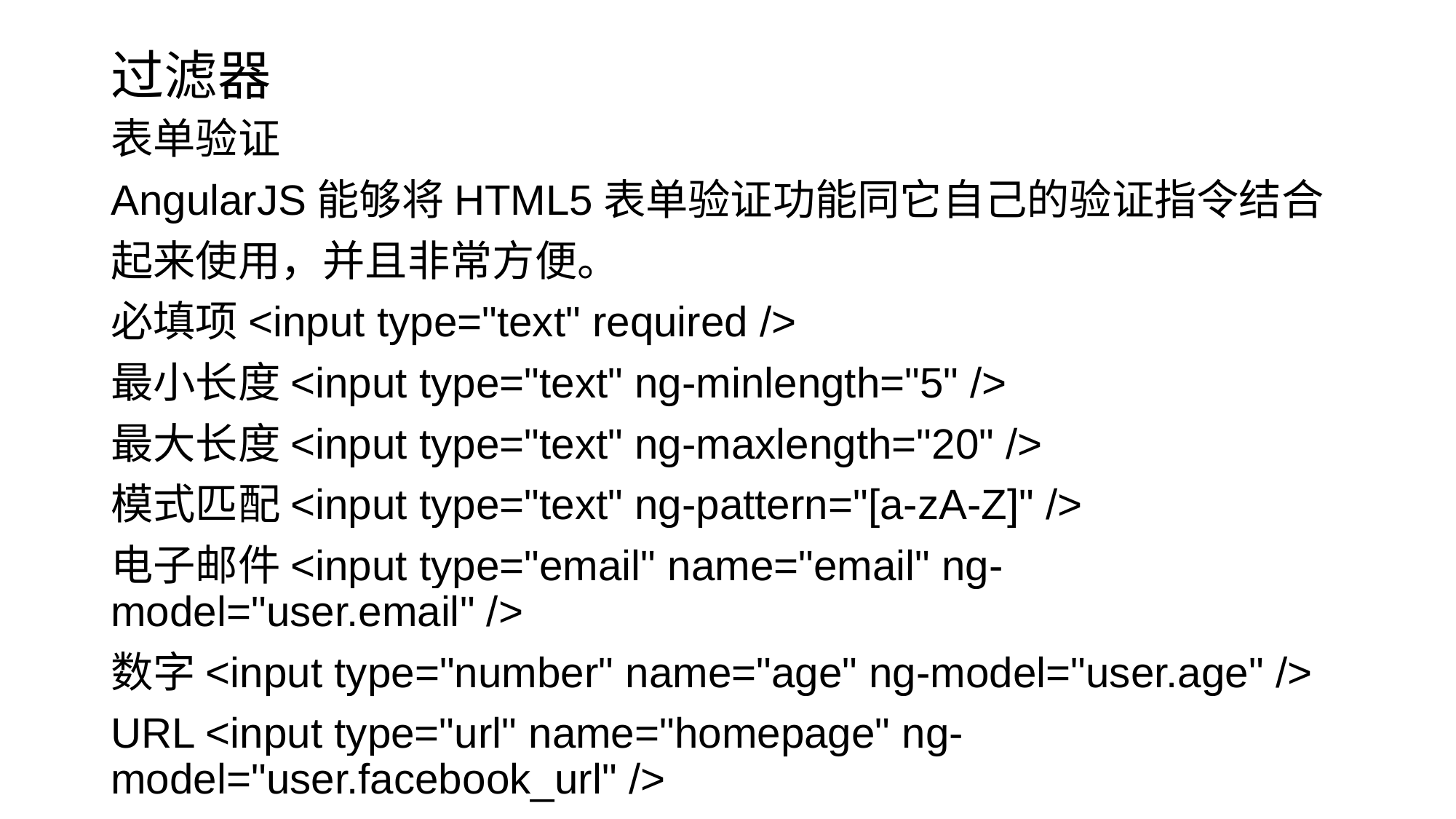

# 过滤器
表单验证
AngularJS能够将HTML5表单验证功能同它自己的验证指令结合
起来使用，并且非常方便。
必填项<input type="text" required />
最小长度<input type="text" ng-minlength="5" />
最大长度<input type="text" ng-maxlength="20" />
模式匹配<input type="text" ng-pattern="[a-zA-Z]" />
电子邮件<input type="email" name="email" ng-model="user.email" />
数字<input type="number" name="age" ng-model="user.age" />
URL <input type="url" name="homepage" ng-model="user.facebook_url" />